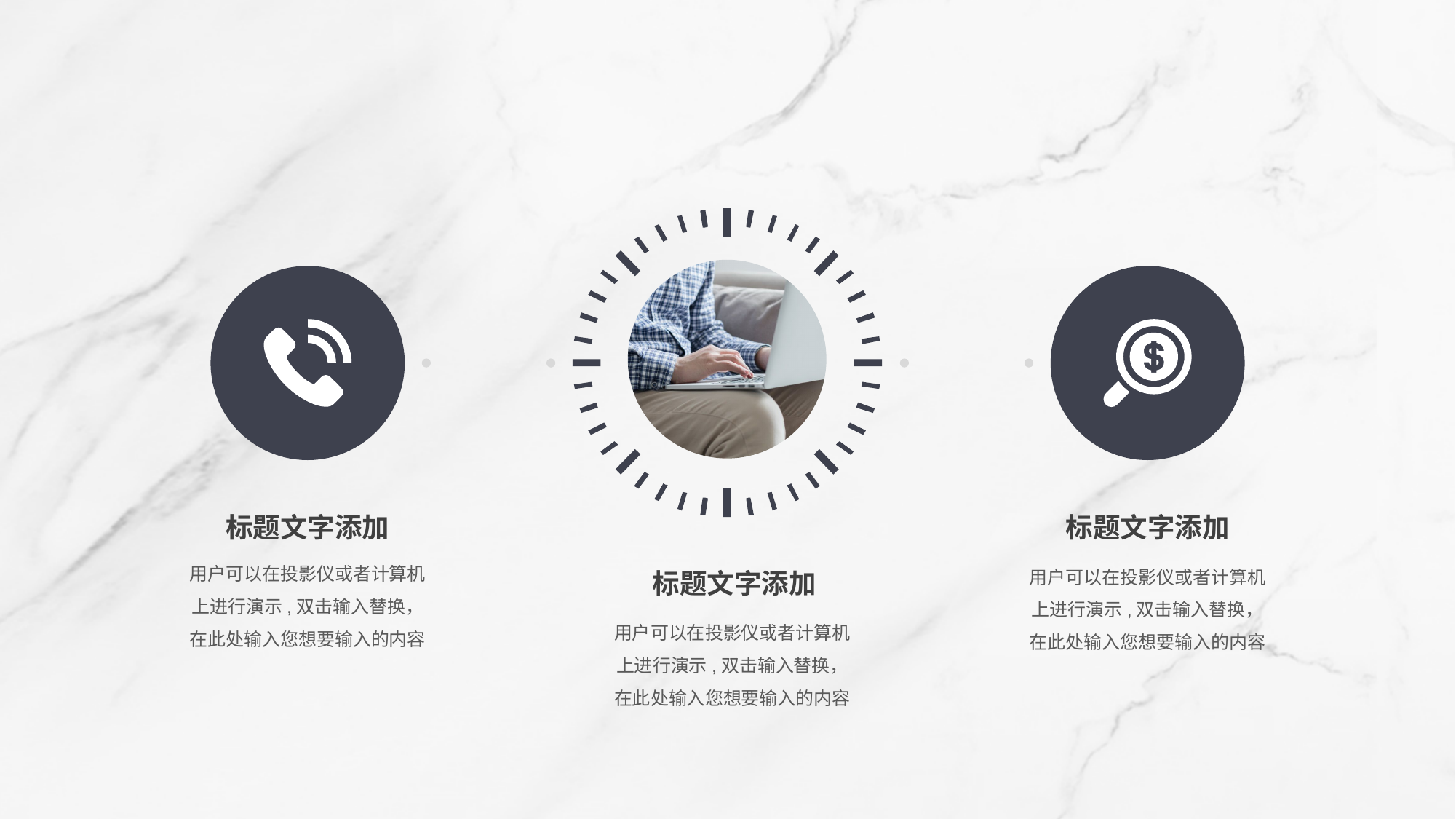

标题文字添加
用户可以在投影仪或者计算机上进行演示,双击输入替换，在此处输入您想要输入的内容
标题文字添加
用户可以在投影仪或者计算机上进行演示,双击输入替换，在此处输入您想要输入的内容
标题文字添加
用户可以在投影仪或者计算机上进行演示,双击输入替换，在此处输入您想要输入的内容